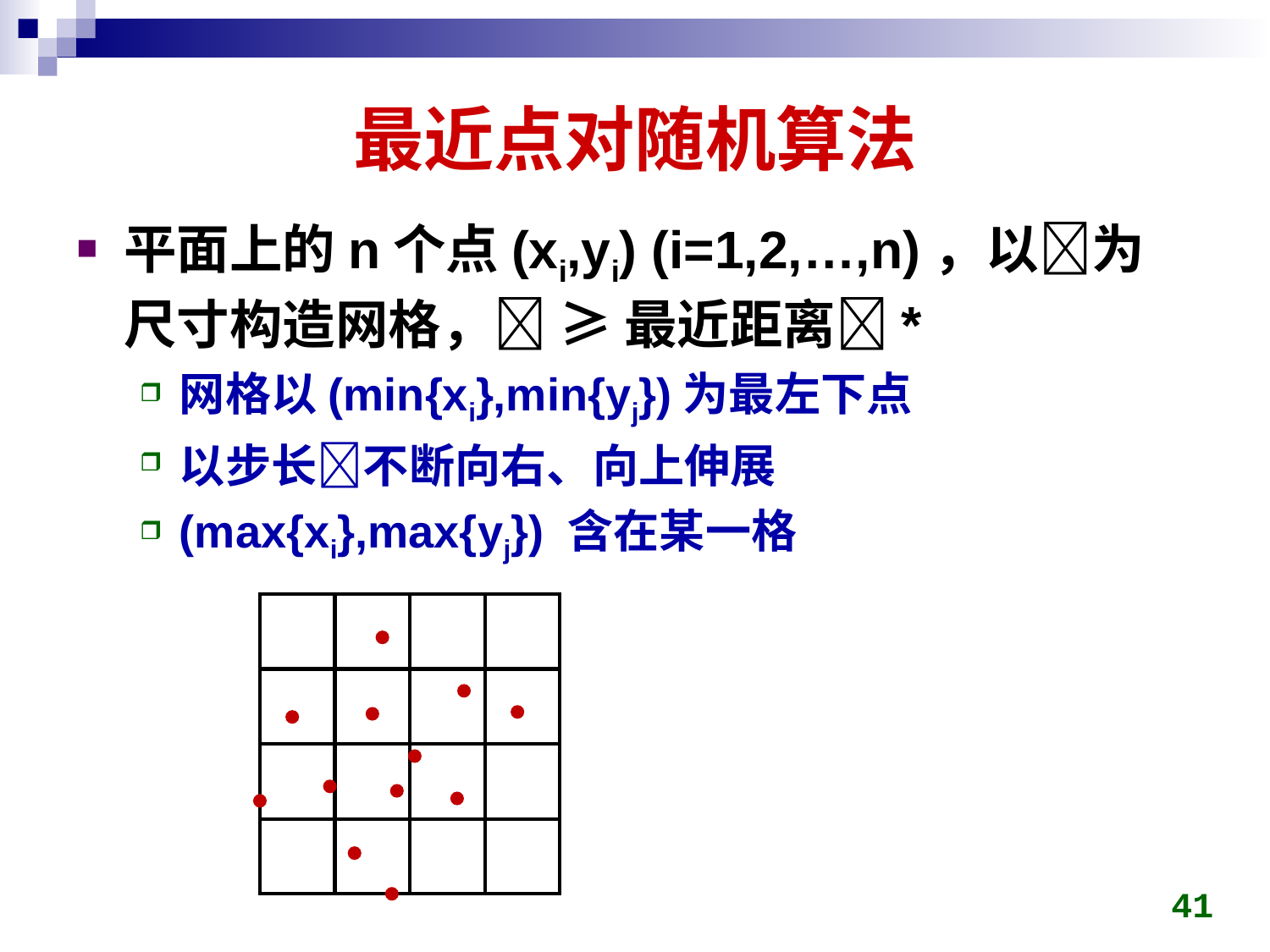

# 最近点对随机算法
平面上的n个点(xi,yi) (i=1,2,…,n)，以δ为尺寸构造网格，δ ≥ 最近距离δ*
网格以(min{xi},min{yj})为最左下点
以步长δ不断向右、向上伸展
(max{xi},max{yj}) 含在某一格

41